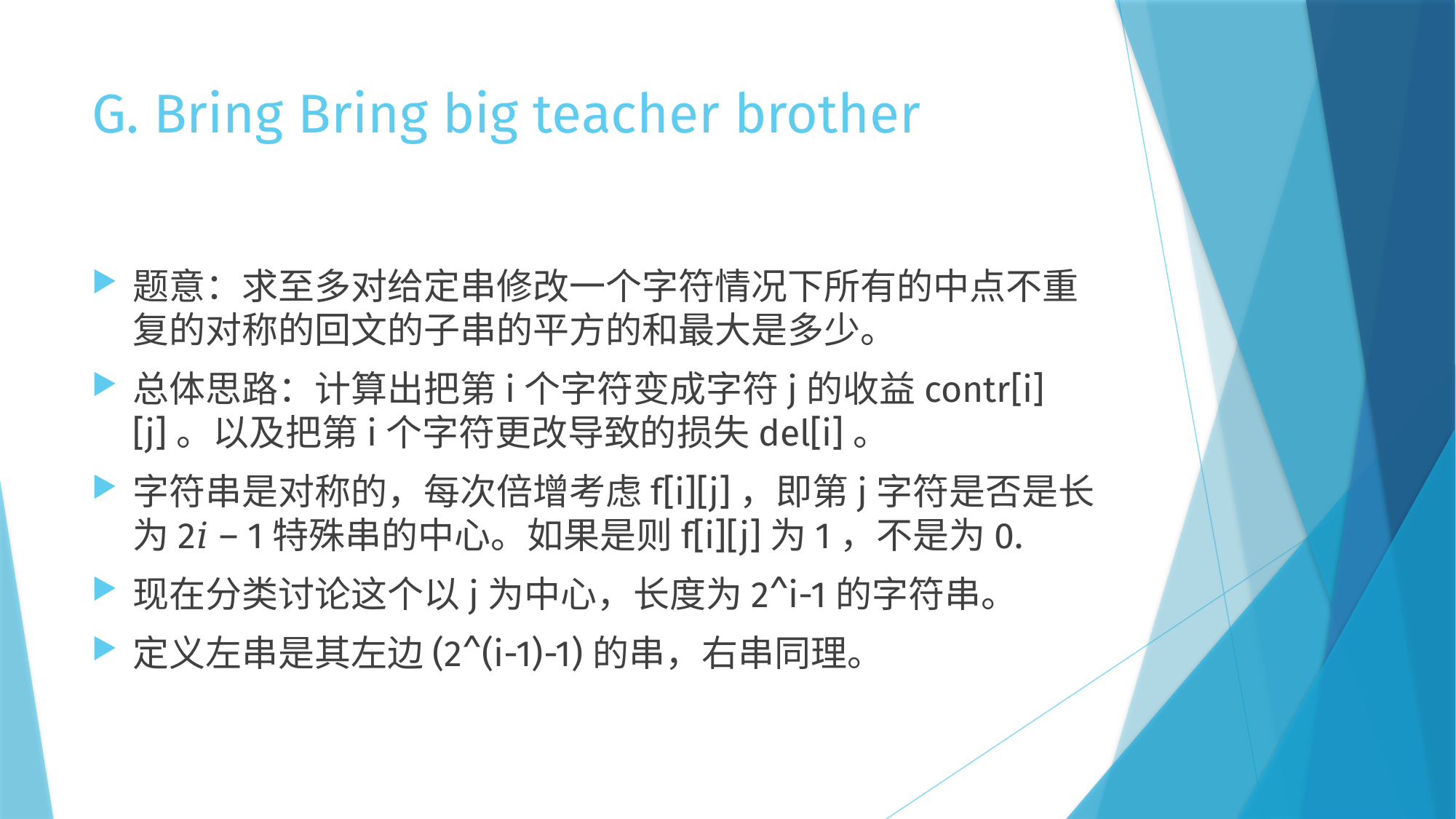

# G. Bring Bring big teacher brother
题意：求至多对给定串修改一个字符情况下所有的中点不重复的对称的回文的子串的平方的和最大是多少。
总体思路：计算出把第i个字符变成字符j的收益contr[i][j]。以及把第i个字符更改导致的损失del[i]。
字符串是对称的，每次倍增考虑f[i][j]，即第j字符是否是长为2𝑖 – 1特殊串的中心。如果是则f[i][j]为1，不是为0.
现在分类讨论这个以j为中心，长度为2^i-1的字符串。
定义左串是其左边(2^(i-1)-1)的串，右串同理。